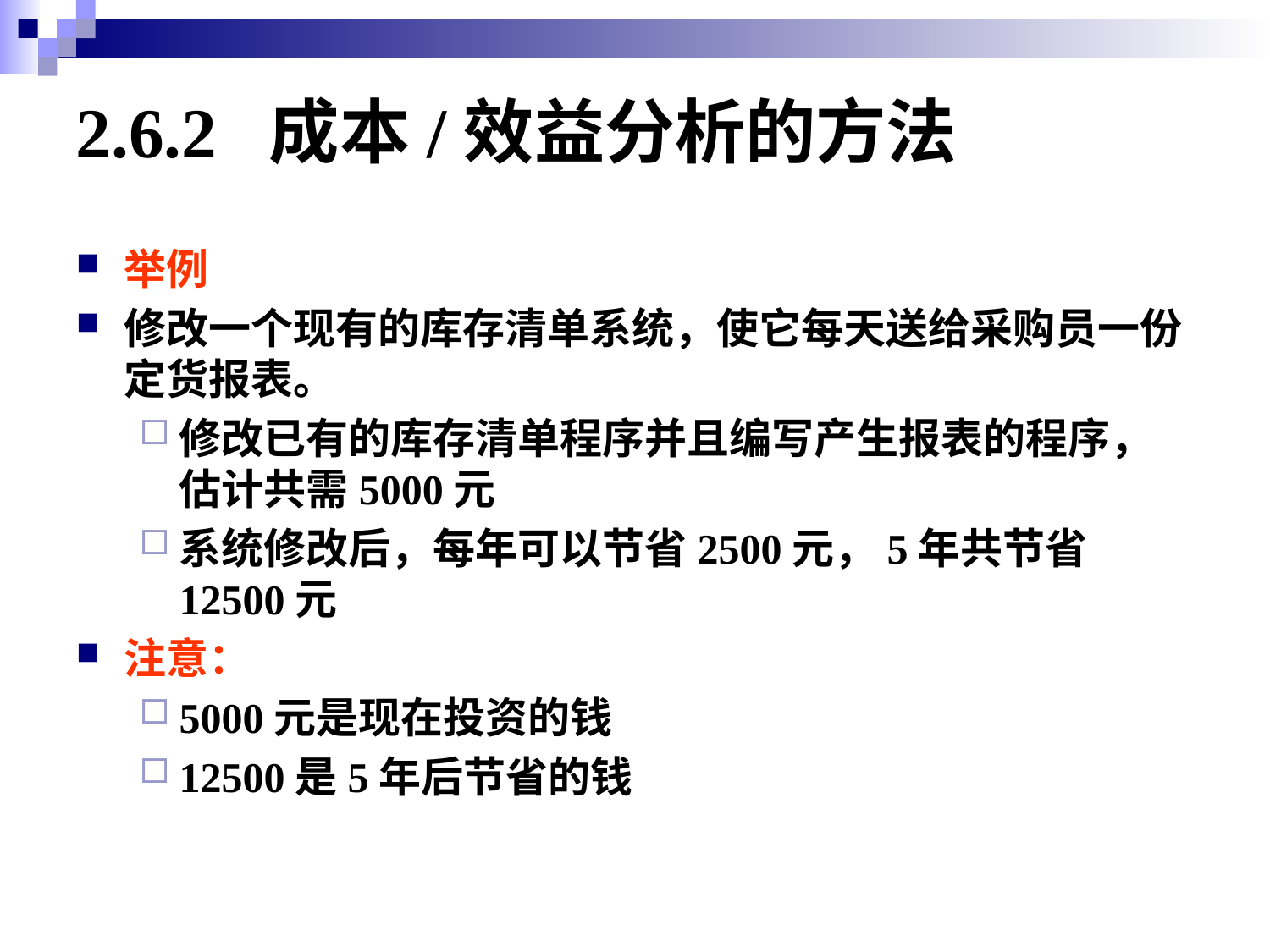

# 2.6.2  成本/效益分析的方法
举例
修改一个现有的库存清单系统，使它每天送给采购员一份定货报表。
修改已有的库存清单程序并且编写产生报表的程序，估计共需5000元
系统修改后，每年可以节省2500元，5年共节省12500元
注意：
5000元是现在投资的钱
12500是5年后节省的钱